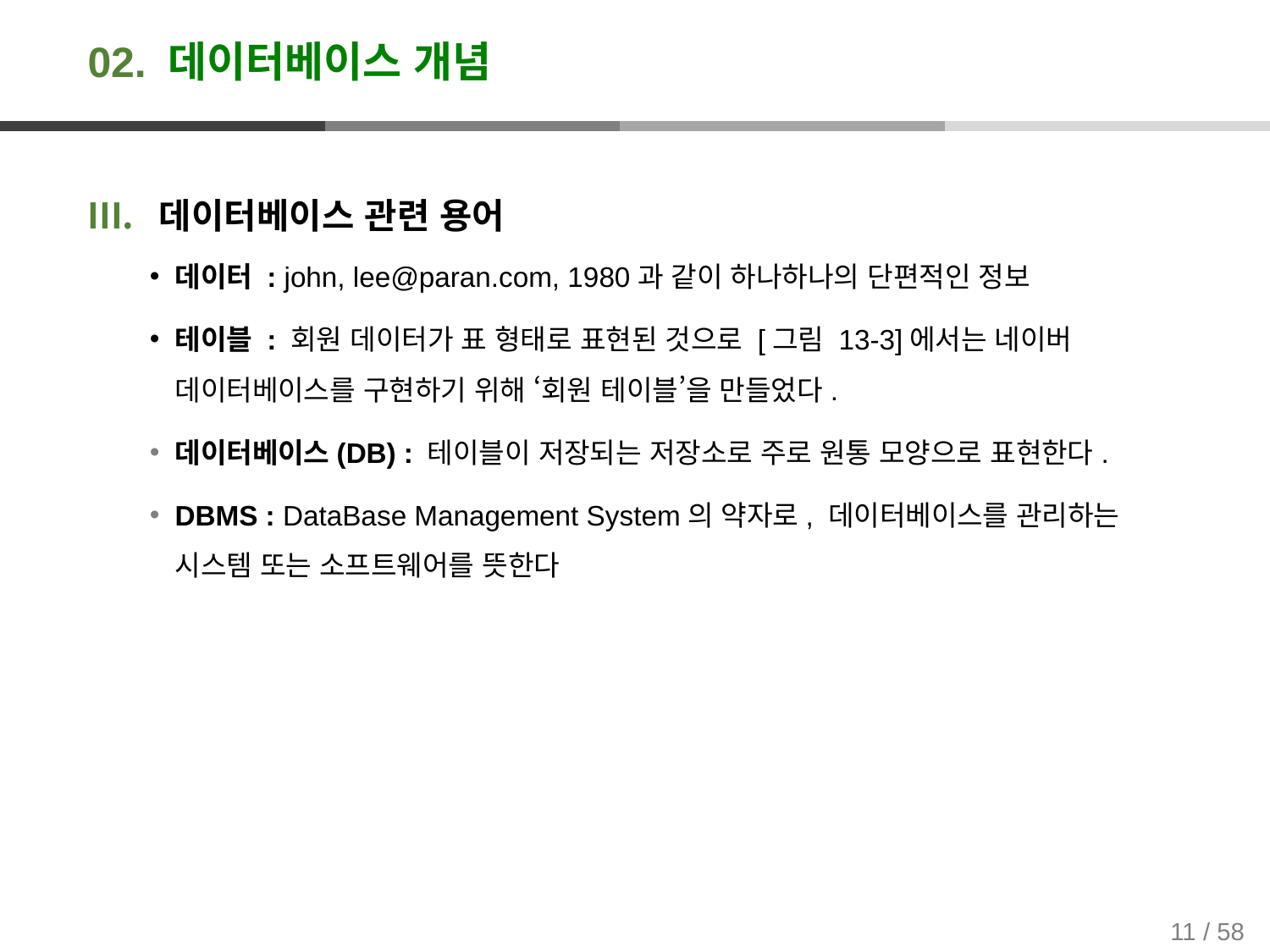

# 02. 데이터베이스 개념
데이터베이스 관련 용어
데이터 : john, lee@paran.com, 1980과 같이 하나하나의 단편적인 정보
테이블 : 회원 데이터가 표 형태로 표현된 것으로 [그림 13-3]에서는 네이버 데이터베이스를 구현하기 위해 ‘회원 테이블’을 만들었다.
데이터베이스(DB) : 테이블이 저장되는 저장소로 주로 원통 모양으로 표현한다.
DBMS : DataBase Management System의 약자로, 데이터베이스를 관리하는 시스템 또는 소프트웨어를 뜻한다